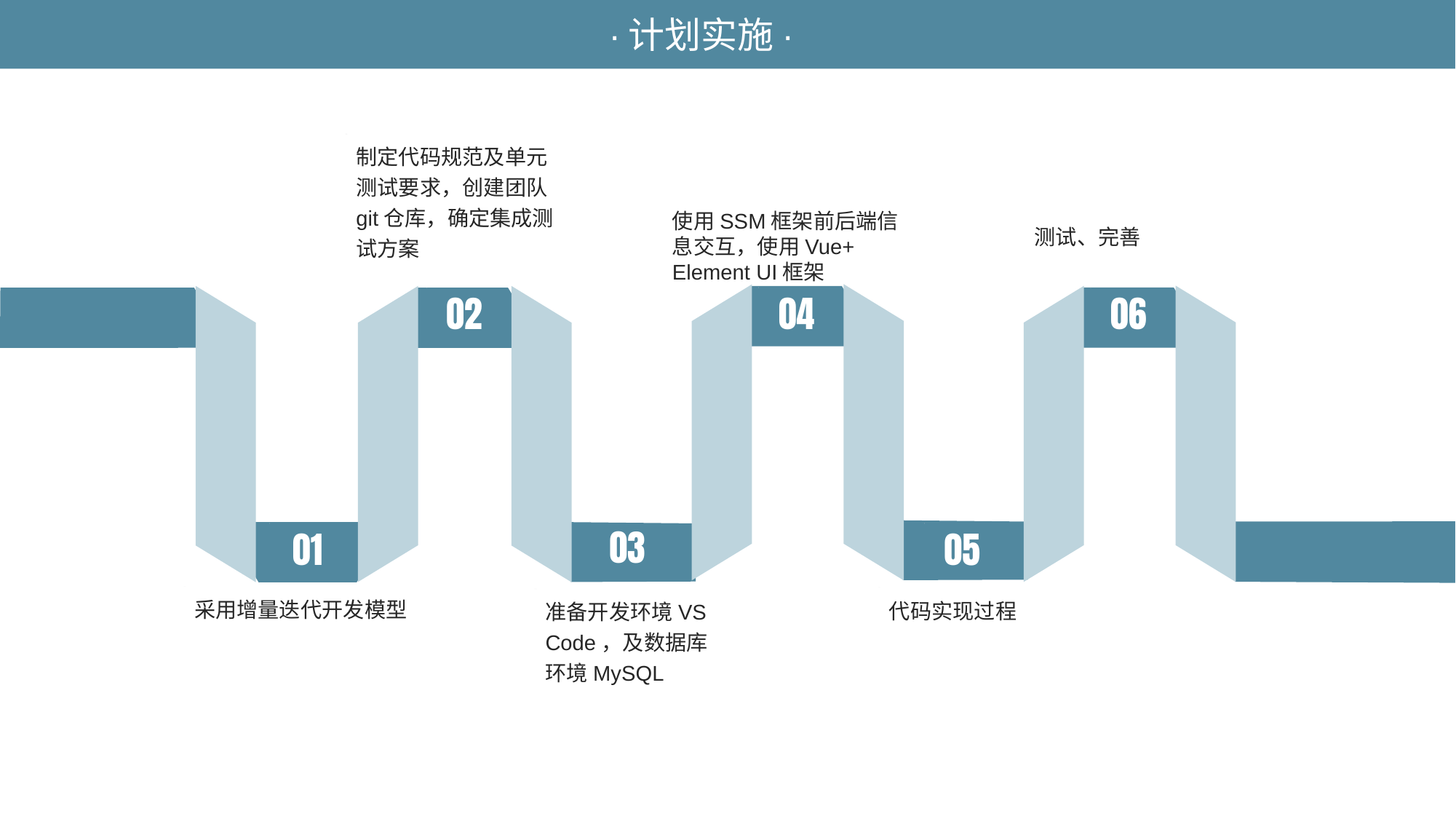

·计划实施·
制定代码规范及单元测试要求，创建团队git仓库，确定集成测试方案
使用SSM框架前后端信息交互，使用Vue+ Element UI框架
测试、完善

04
06
02

03

01
05
采用增量迭代开发模型
代码实现过程
准备开发环境VS Code，及数据库环境MySQL